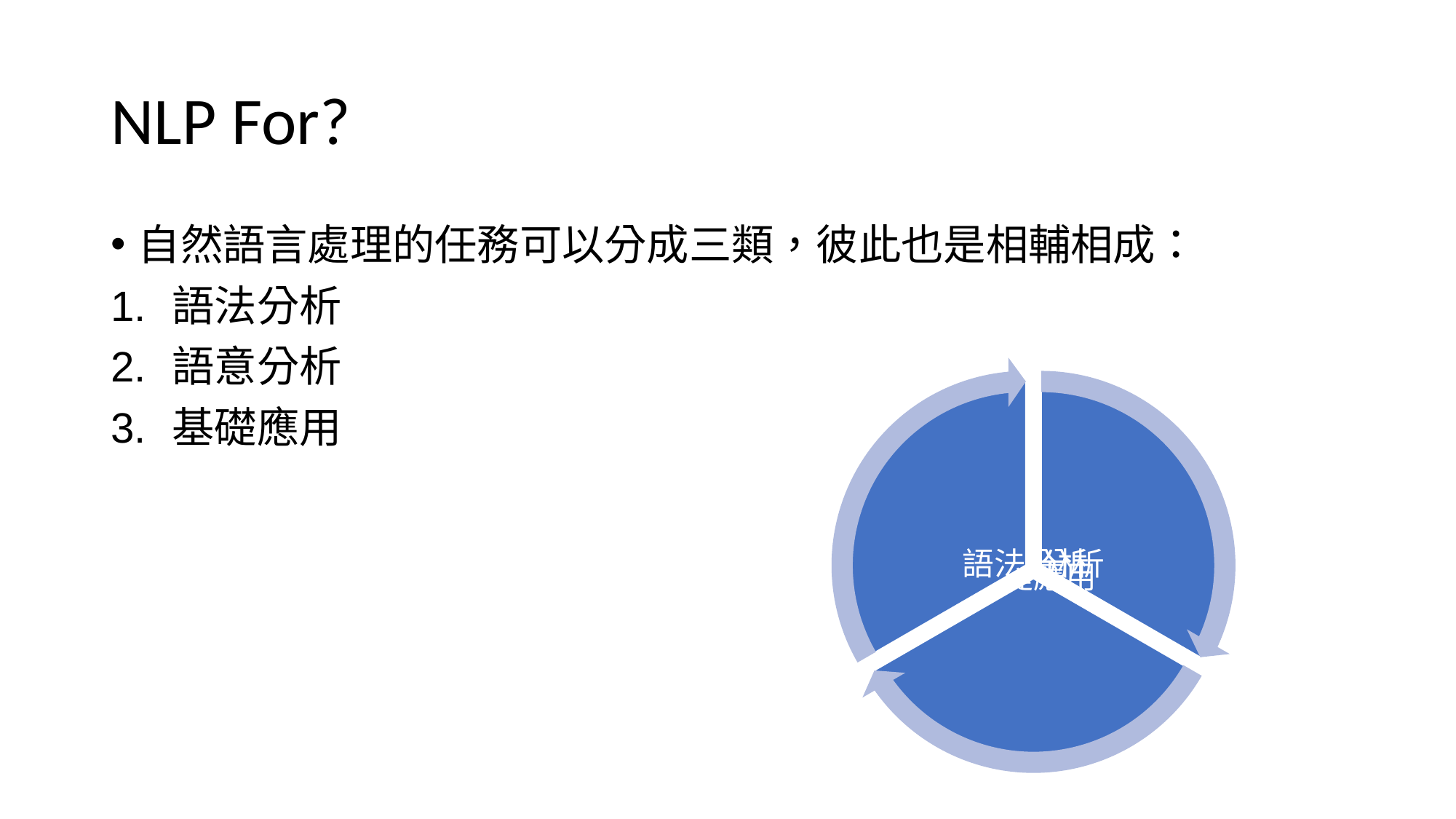

# NLP For?
自然語言處理的任務可以分成三類，彼此也是相輔相成：
語法分析
語意分析
基礎應用
語意分析
基礎應用
語法分析